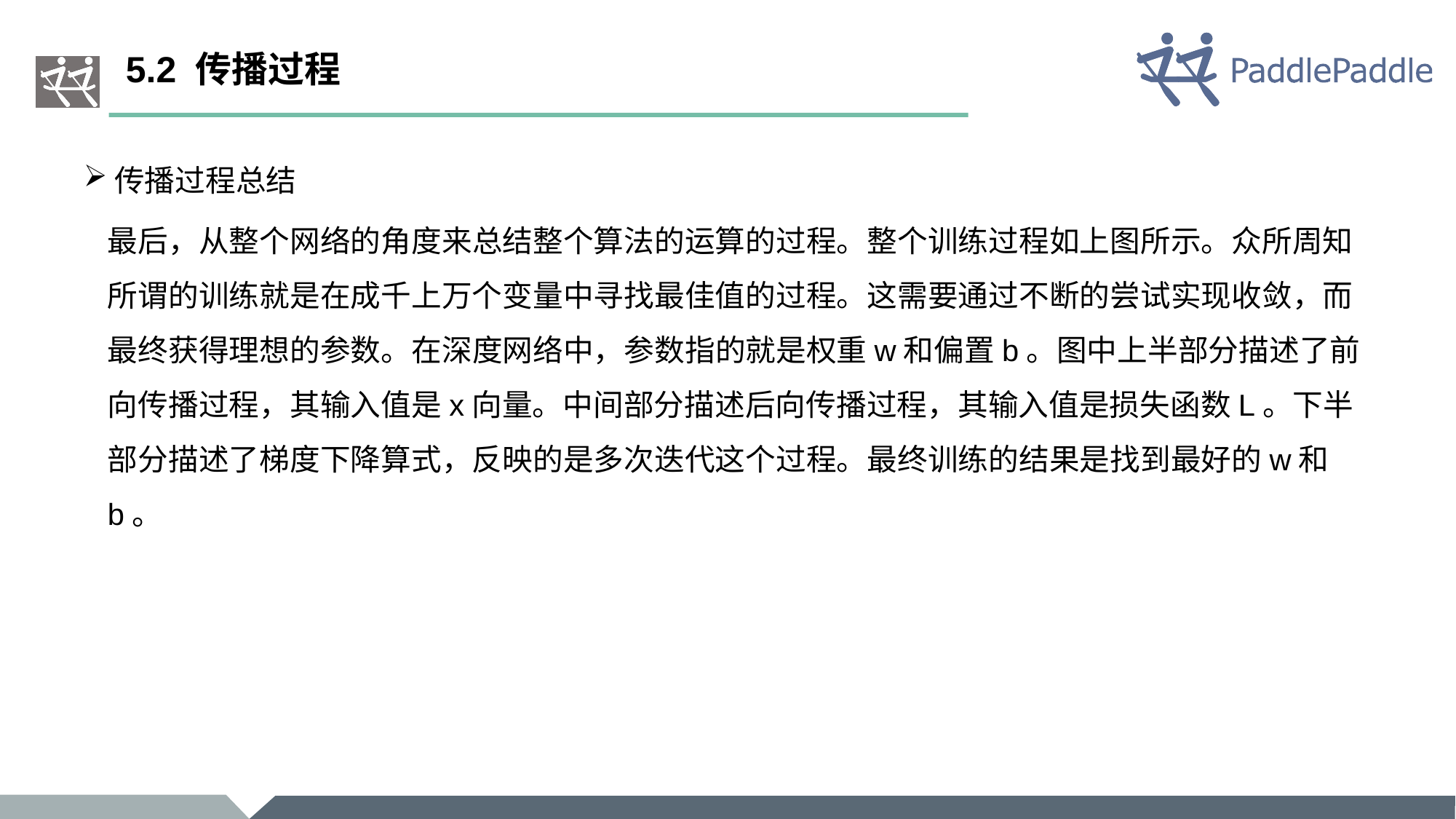

# 5.2 传播过程
传播过程总结
最后，从整个网络的角度来总结整个算法的运算的过程。整个训练过程如上图所示。众所周知所谓的训练就是在成千上万个变量中寻找最佳值的过程。这需要通过不断的尝试实现收敛，而最终获得理想的参数。在深度网络中，参数指的就是权重w和偏置b。图中上半部分描述了前向传播过程，其输入值是x向量。中间部分描述后向传播过程，其输入值是损失函数L。下半部分描述了梯度下降算式，反映的是多次迭代这个过程。最终训练的结果是找到最好的w和b。